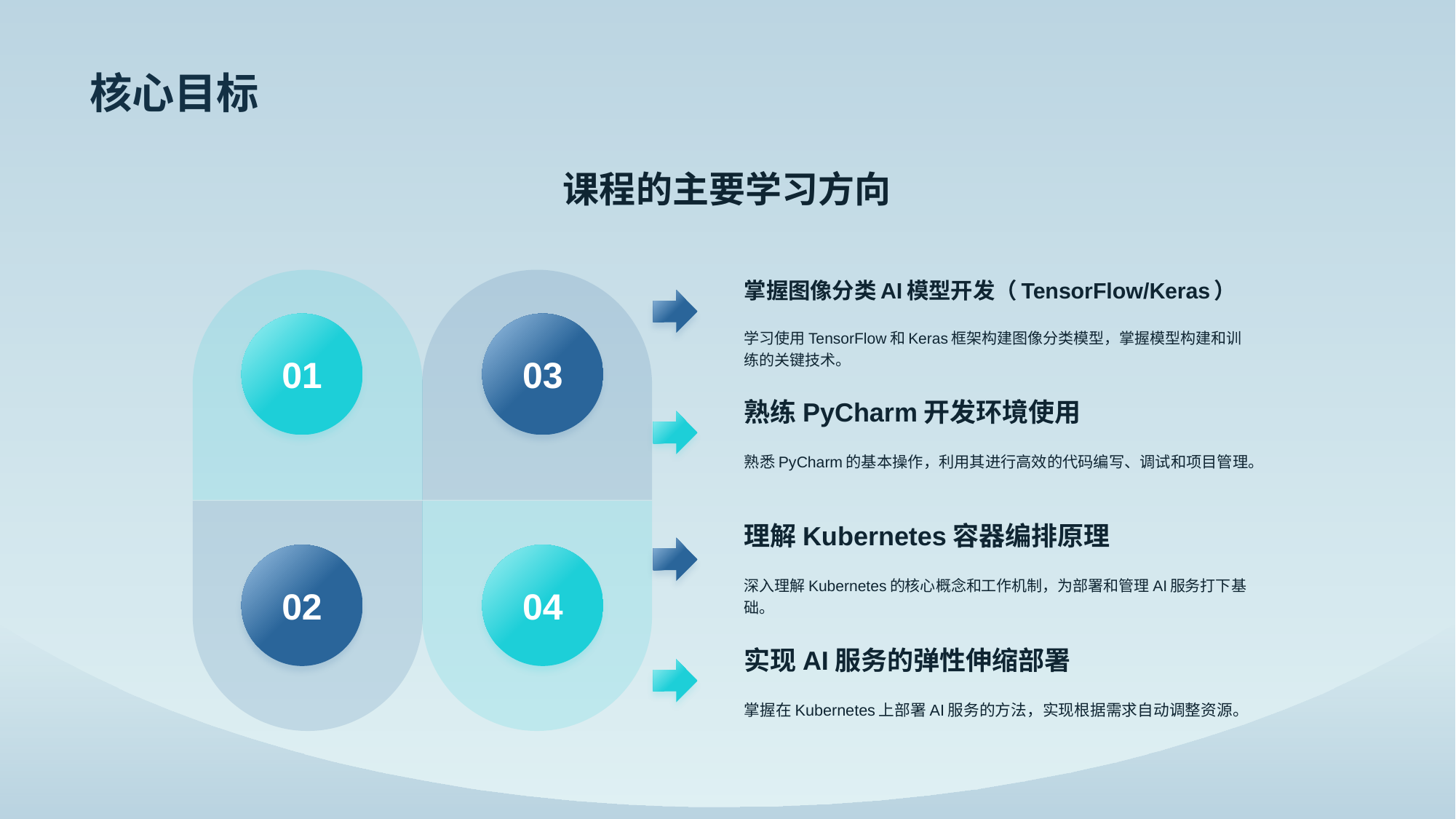

课程的主要学习方向
掌握图像分类AI模型开发（TensorFlow/Keras）
学习使用TensorFlow和Keras框架构建图像分类模型，掌握模型构建和训练的关键技术。

01

03

02

04
熟练PyCharm开发环境使用
熟悉PyCharm的基本操作，利用其进行高效的代码编写、调试和项目管理。

理解Kubernetes容器编排原理
深入理解Kubernetes的核心概念和工作机制，为部署和管理AI服务打下基础。

实现AI服务的弹性伸缩部署
掌握在Kubernetes上部署AI服务的方法，实现根据需求自动调整资源。

# 核心目标